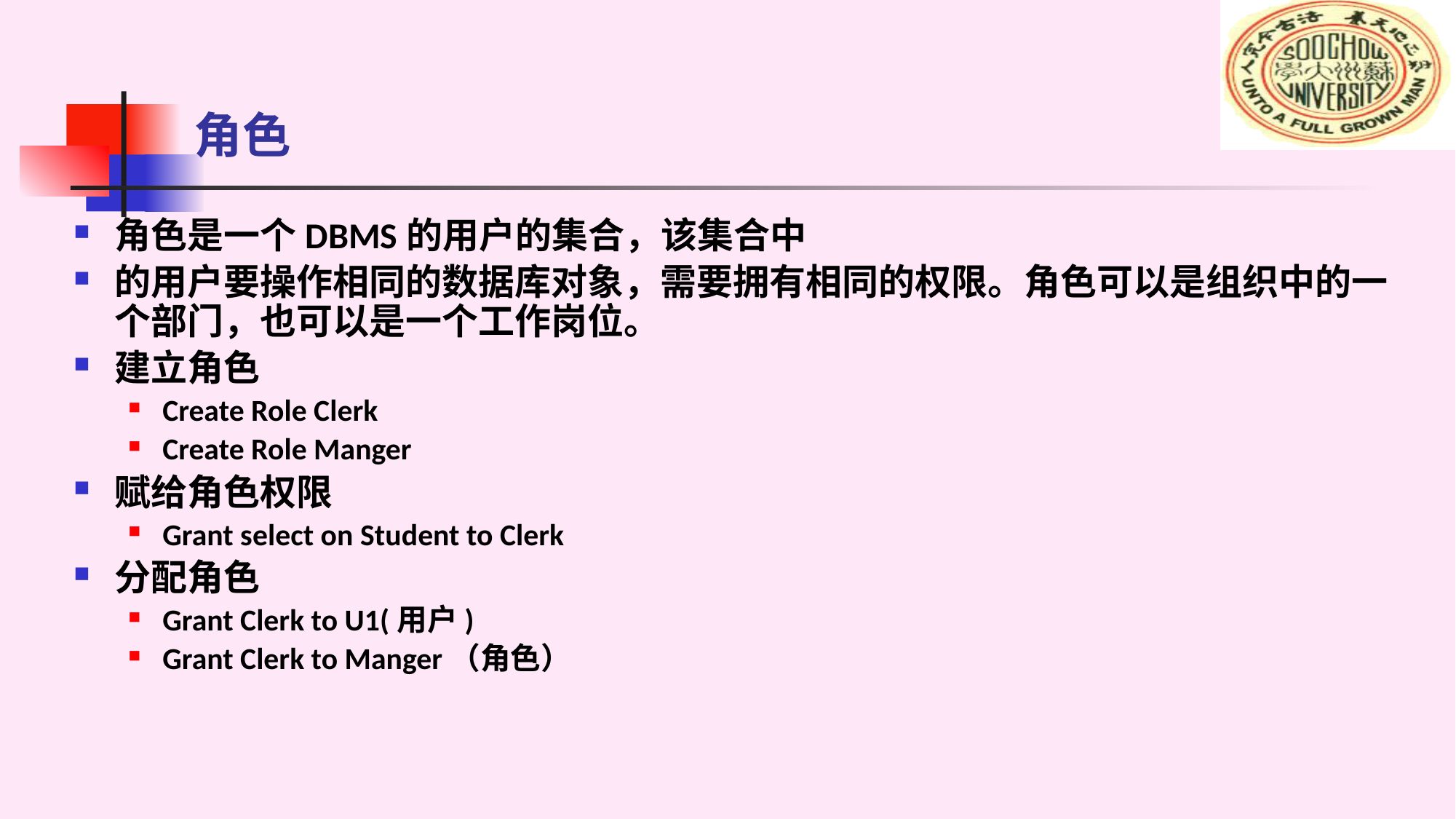

# 角色
角色是一个DBMS的用户的集合，该集合中
的用户要操作相同的数据库对象，需要拥有相同的权限。角色可以是组织中的一个部门，也可以是一个工作岗位。
建立角色
Create Role Clerk
Create Role Manger
赋给角色权限
Grant select on Student to Clerk
分配角色
Grant Clerk to U1(用户)
Grant Clerk to Manger（角色）